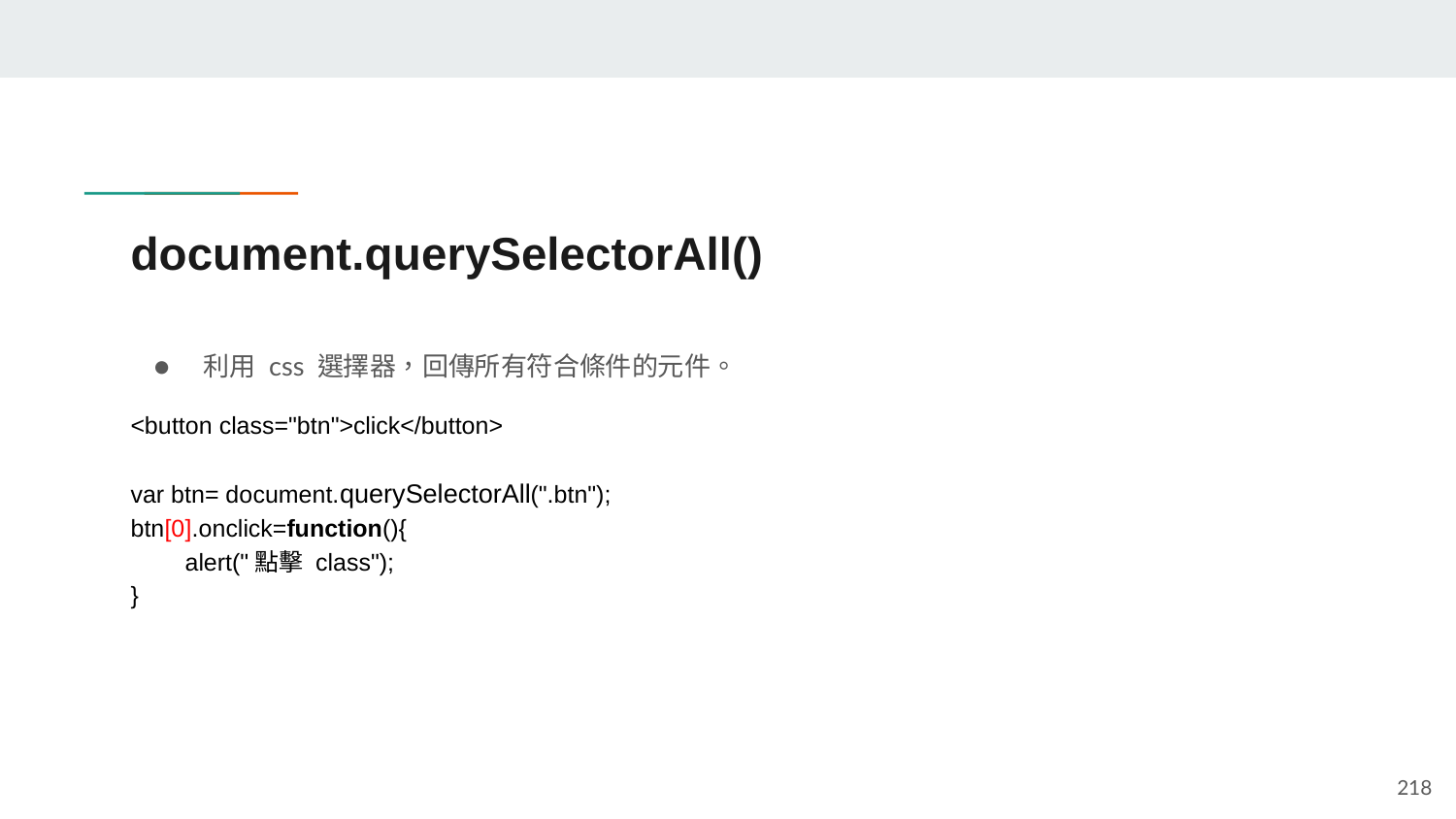

# document.querySelectorAll()
利用 css 選擇器，回傳所有符合條件的元件。
<button class="btn">click</button>

var btn= document.querySelectorAll(".btn");
btn[0].onclick=function(){
　　alert("點擊 class");
}

218